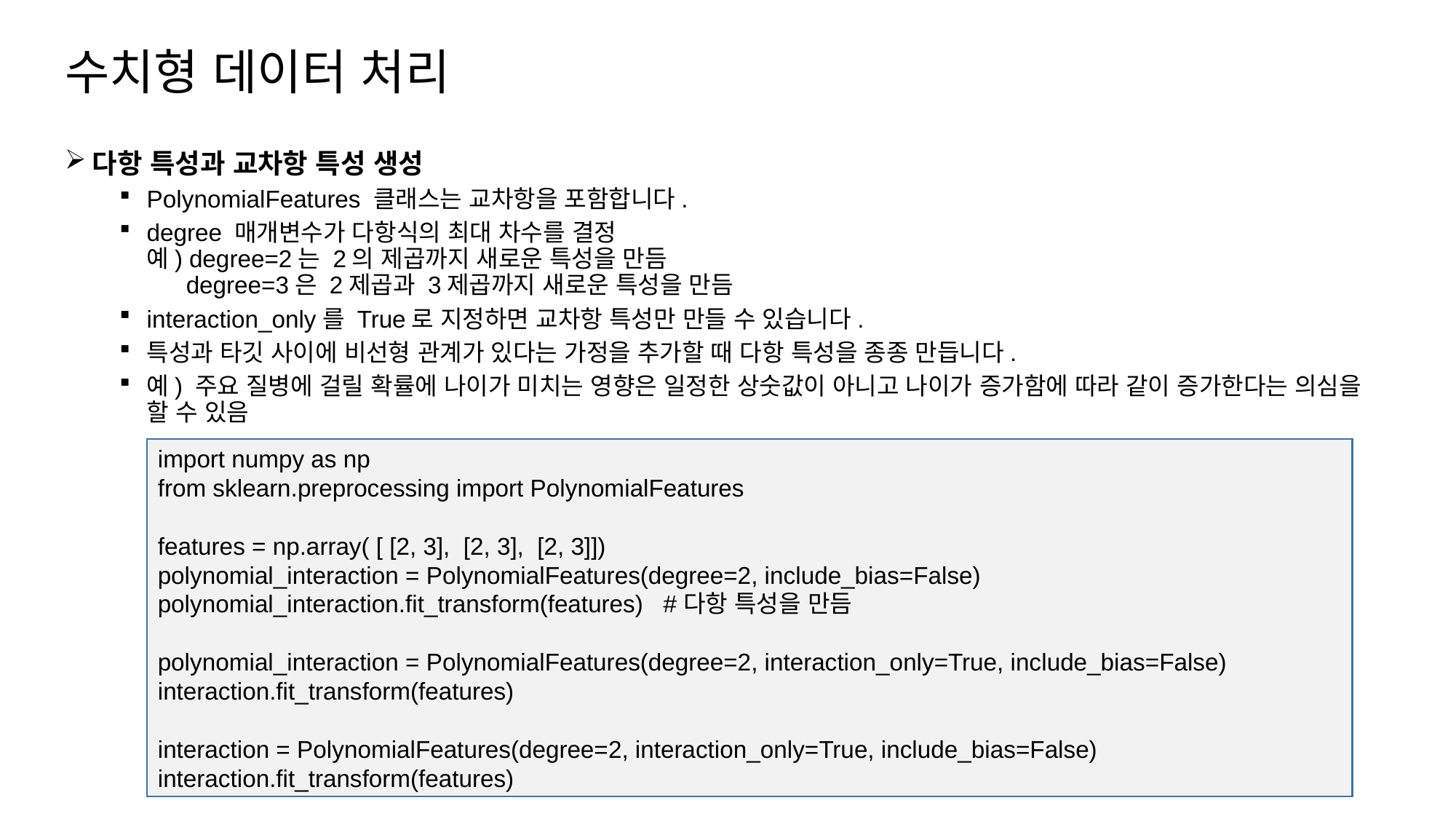

# 수치형 데이터 처리
다항 특성과 교차항 특성 생성
PolynomialFeatures 클래스는 교차항을 포함합니다.
degree 매개변수가 다항식의 최대 차수를 결정
예) degree=2는 2의 제곱까지 새로운 특성을 만듬
     degree=3은 2제곱과 3제곱까지 새로운 특성을 만듬
interaction_only를 True로 지정하면 교차항 특성만 만들 수 있습니다.
특성과 타깃 사이에 비선형 관계가 있다는 가정을 추가할 때 다항 특성을 종종 만듭니다.
예) 주요 질병에 걸릴 확률에 나이가 미치는 영향은 일정한 상숫값이 아니고 나이가 증가함에 따라 같이 증가한다는 의심을 할 수 있음
import numpy as np
from sklearn.preprocessing import PolynomialFeatures

features = np.array( [ [2, 3],  [2, 3],  [2, 3]])
polynomial_interaction = PolynomialFeatures(degree=2, include_bias=False)
polynomial_interaction.fit_transform(features)   #다항 특성을 만듬

polynomial_interaction = PolynomialFeatures(degree=2, interaction_only=True, include_bias=False)
interaction.fit_transform(features)

interaction = PolynomialFeatures(degree=2, interaction_only=True, include_bias=False)
interaction.fit_transform(features)